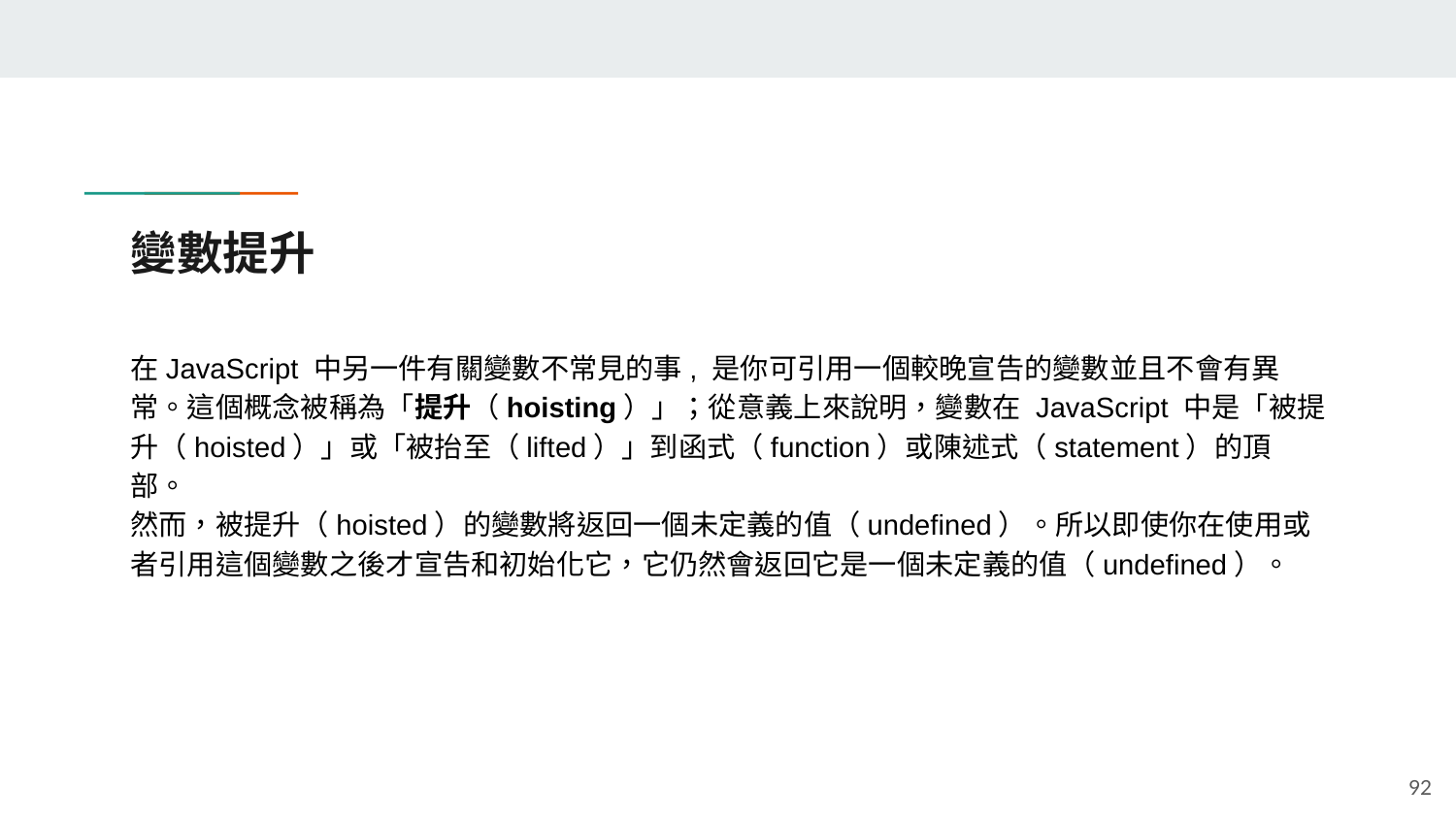

# 變數提升
在JavaScript 中另一件有關變數不常見的事, 是你可引用一個較晚宣告的變數並且不會有異常。這個概念被稱為「提升（hoisting）」；從意義上來說明，變數在 JavaScript 中是「被提升（hoisted）」或「被抬至（lifted）」到函式（function）或陳述式（statement）的頂部。
然而，被提升（hoisted）的變數將返回一個未定義的值（undefined）。所以即使你在使用或者引用這個變數之後才宣告和初始化它，它仍然會返回它是一個未定義的值（undefined）。

92